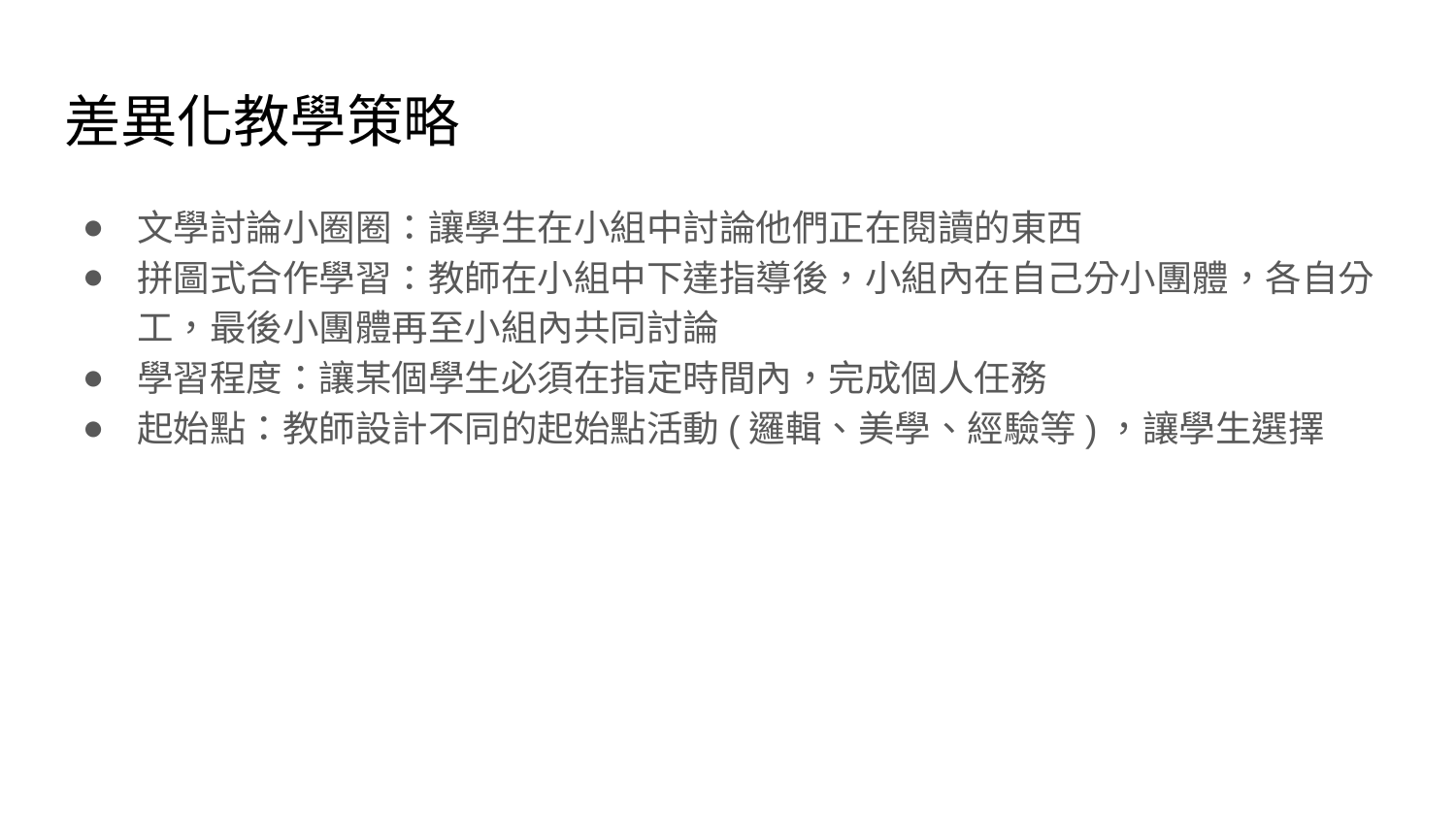

# 差異化教學策略

文學討論小圈圈：讓學生在小組中討論他們正在閱讀的東西
拼圖式合作學習：教師在小組中下達指導後，小組內在自己分小團體，各自分工，最後小團體再至小組內共同討論
學習程度：讓某個學生必須在指定時間內，完成個人任務
起始點：教師設計不同的起始點活動(邏輯、美學、經驗等)，讓學生選擇